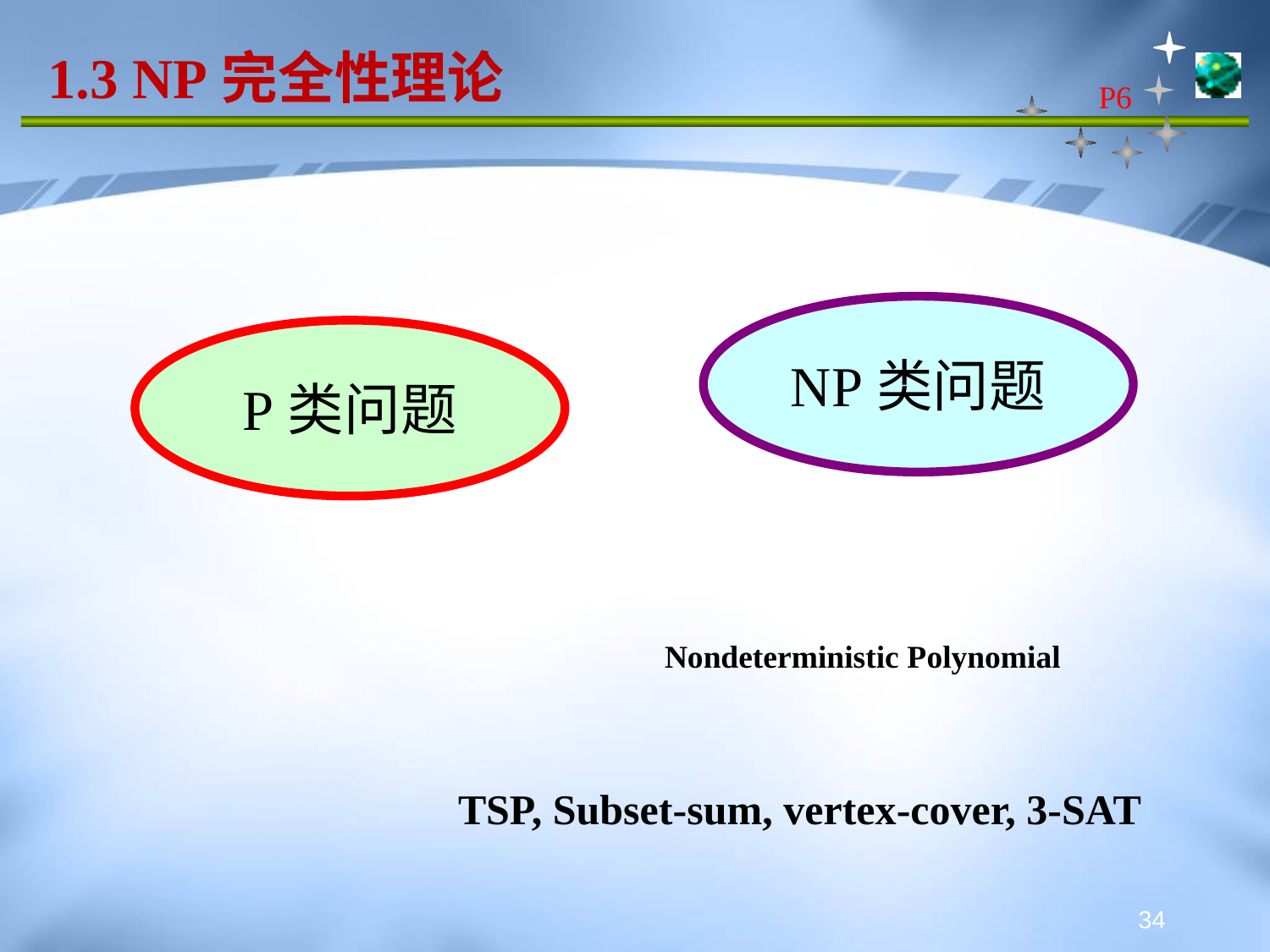

# 1.3 NP完全性理论
P6
NP类问题
P类问题
Nondeterministic Polynomial
TSP, Subset-sum, vertex-cover, 3-SAT
34